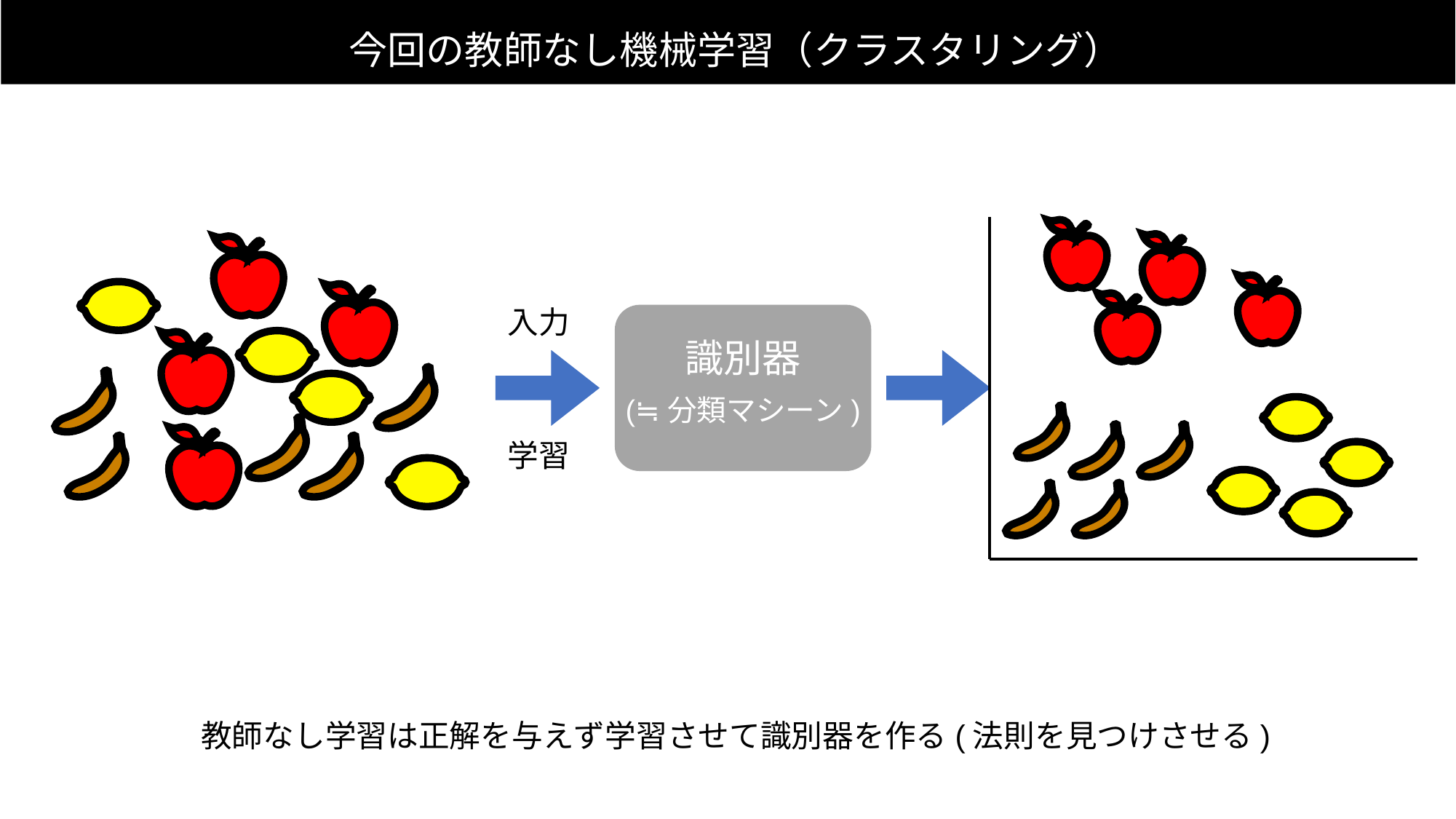

今回の教師なし機械学習（クラスタリング）

入力

識別器

(≒分類マシーン)

学習

教師なし学習は正解を与えず学習させて識別器を作る(法則を見つけさせる)